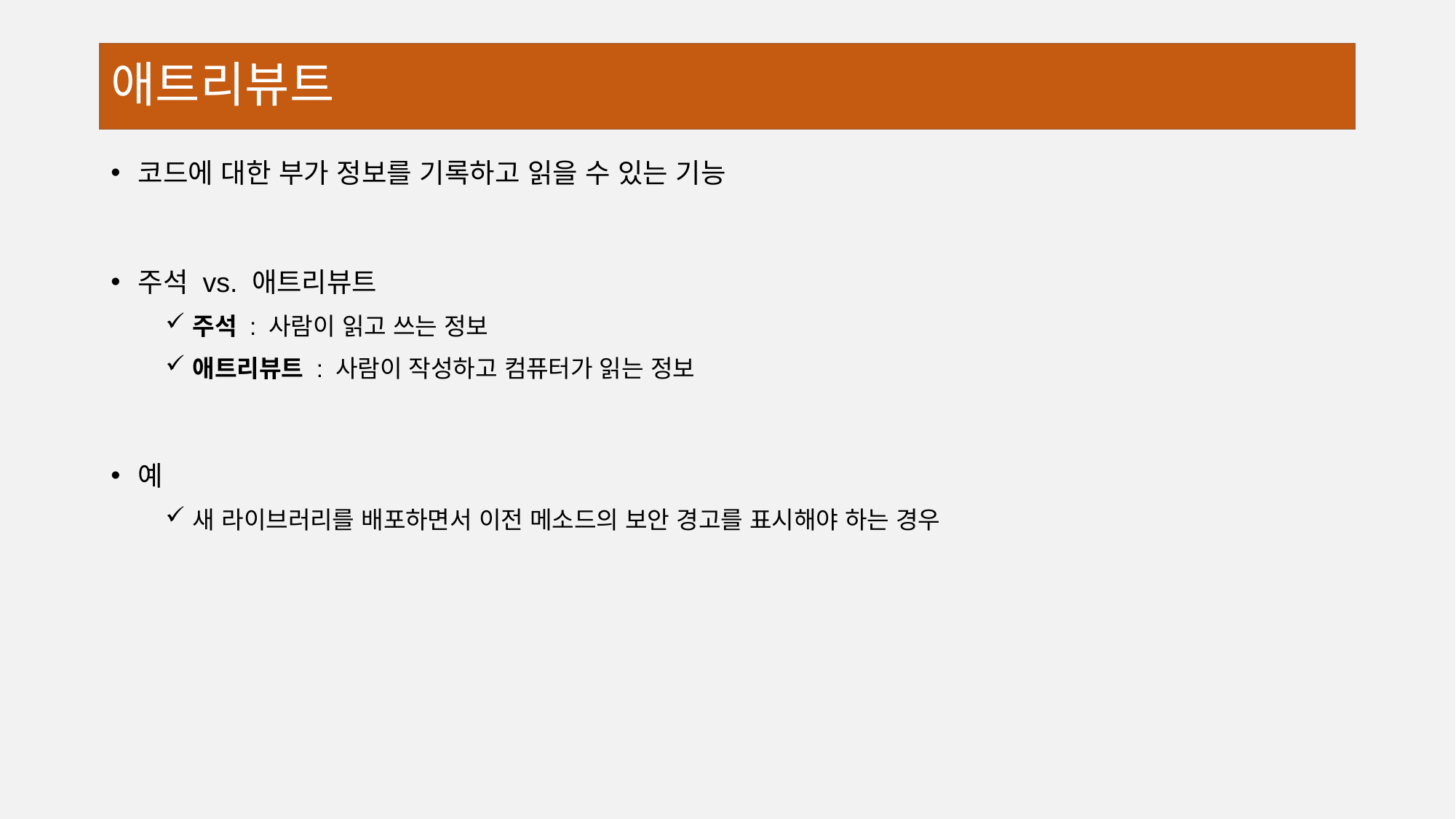

# 애트리뷰트
코드에 대한 부가 정보를 기록하고 읽을 수 있는 기능

주석 vs. 애트리뷰트
주석 : 사람이 읽고 쓰는 정보
애트리뷰트 : 사람이 작성하고 컴퓨터가 읽는 정보

예
새 라이브러리를 배포하면서 이전 메소드의 보안 경고를 표시해야 하는 경우